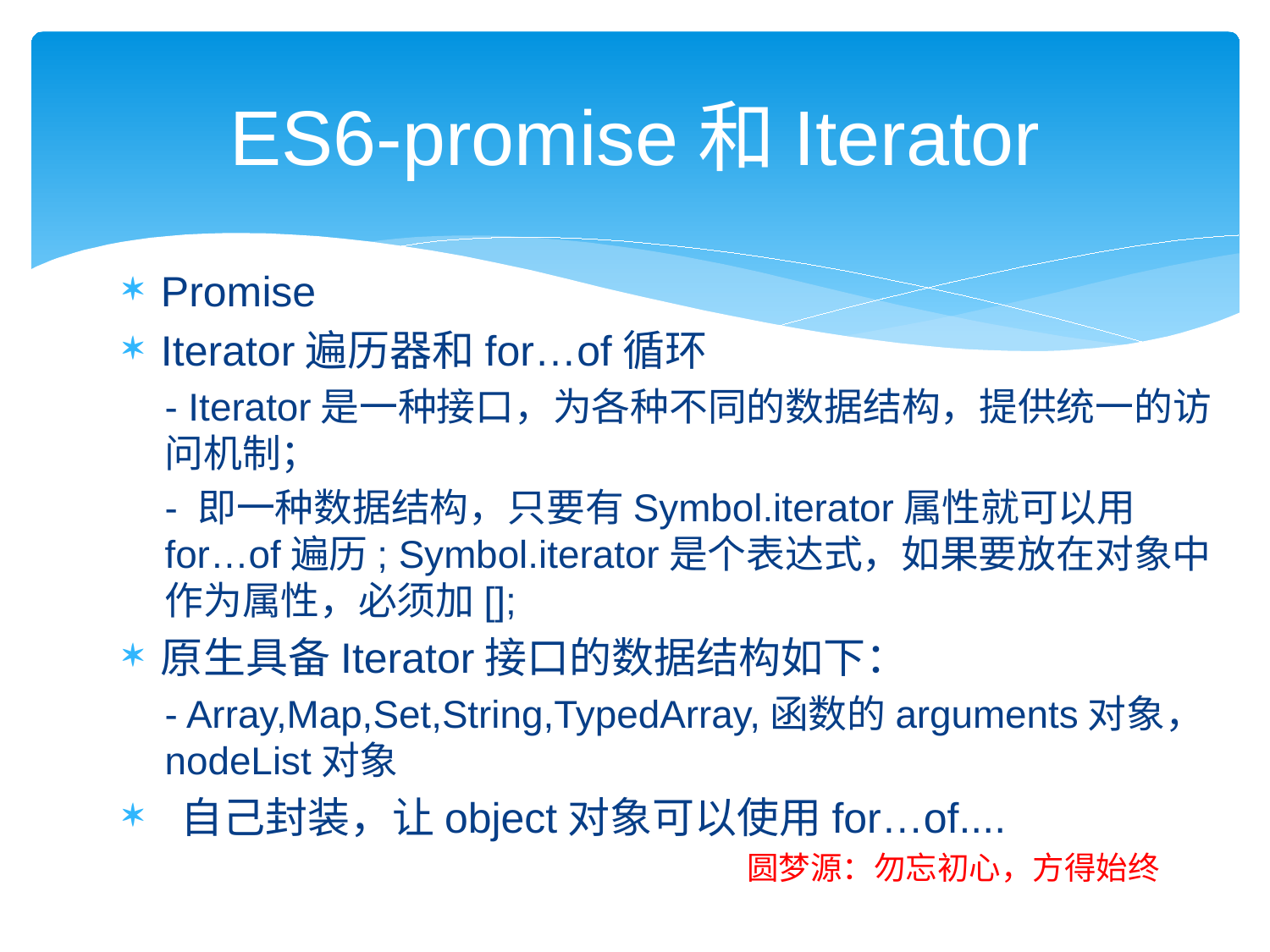

# ES6-promise和Iterator
Promise
Iterator遍历器和for…of循环
- Iterator是一种接口，为各种不同的数据结构，提供统一的访问机制；
- 即一种数据结构，只要有Symbol.iterator属性就可以用for…of遍历; Symbol.iterator是个表达式，如果要放在对象中作为属性，必须加[];
原生具备Iterator接口的数据结构如下：
- Array,Map,Set,String,TypedArray,函数的arguments对象，nodeList对象
 自己封装，让object对象可以使用for…of....